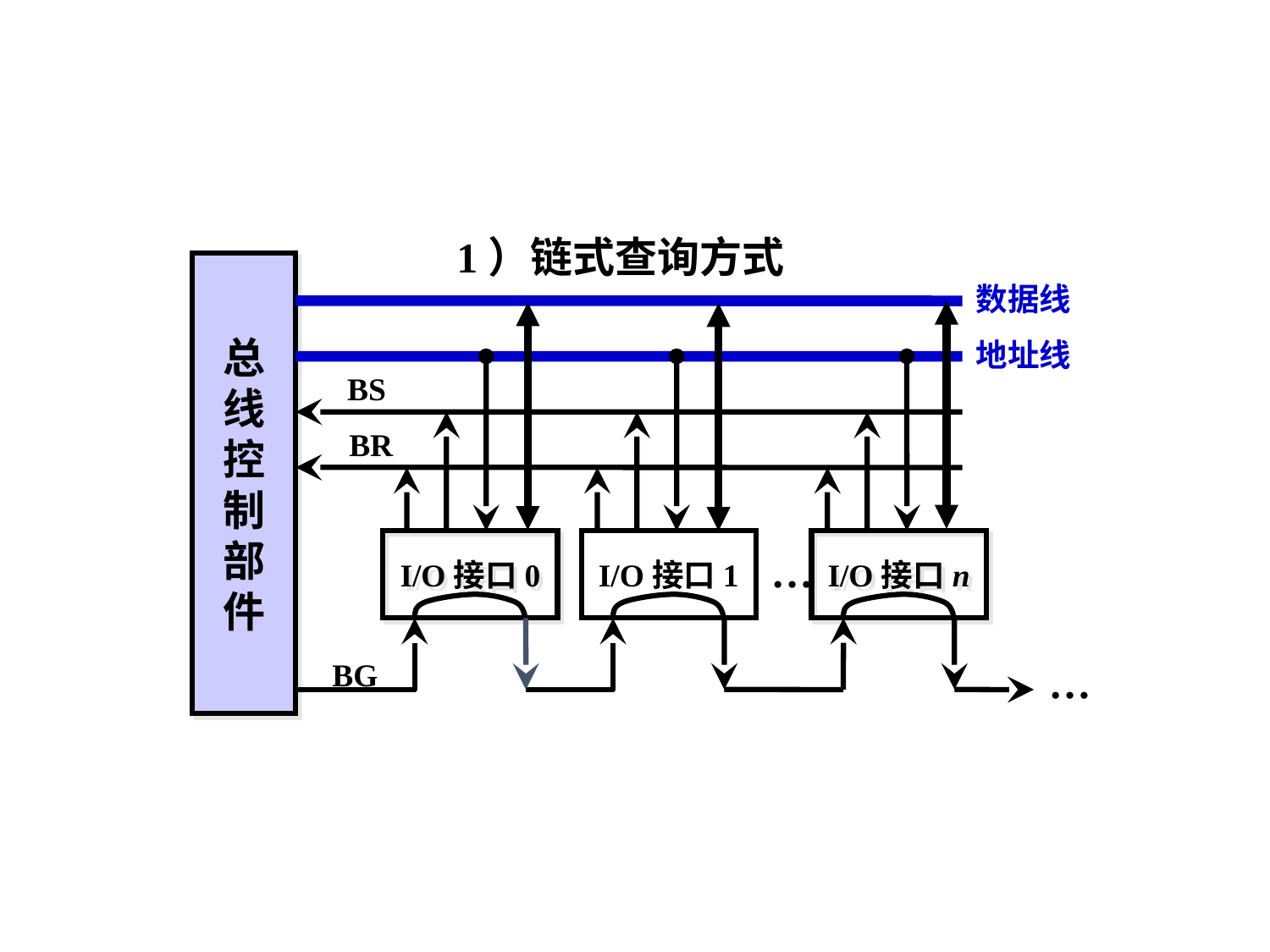

1）链式查询方式
总
线
控
制
部
件
数据线
地址线

BS

BR

I/O接口0
I/O接口1
I/O接口n
…

BG
…